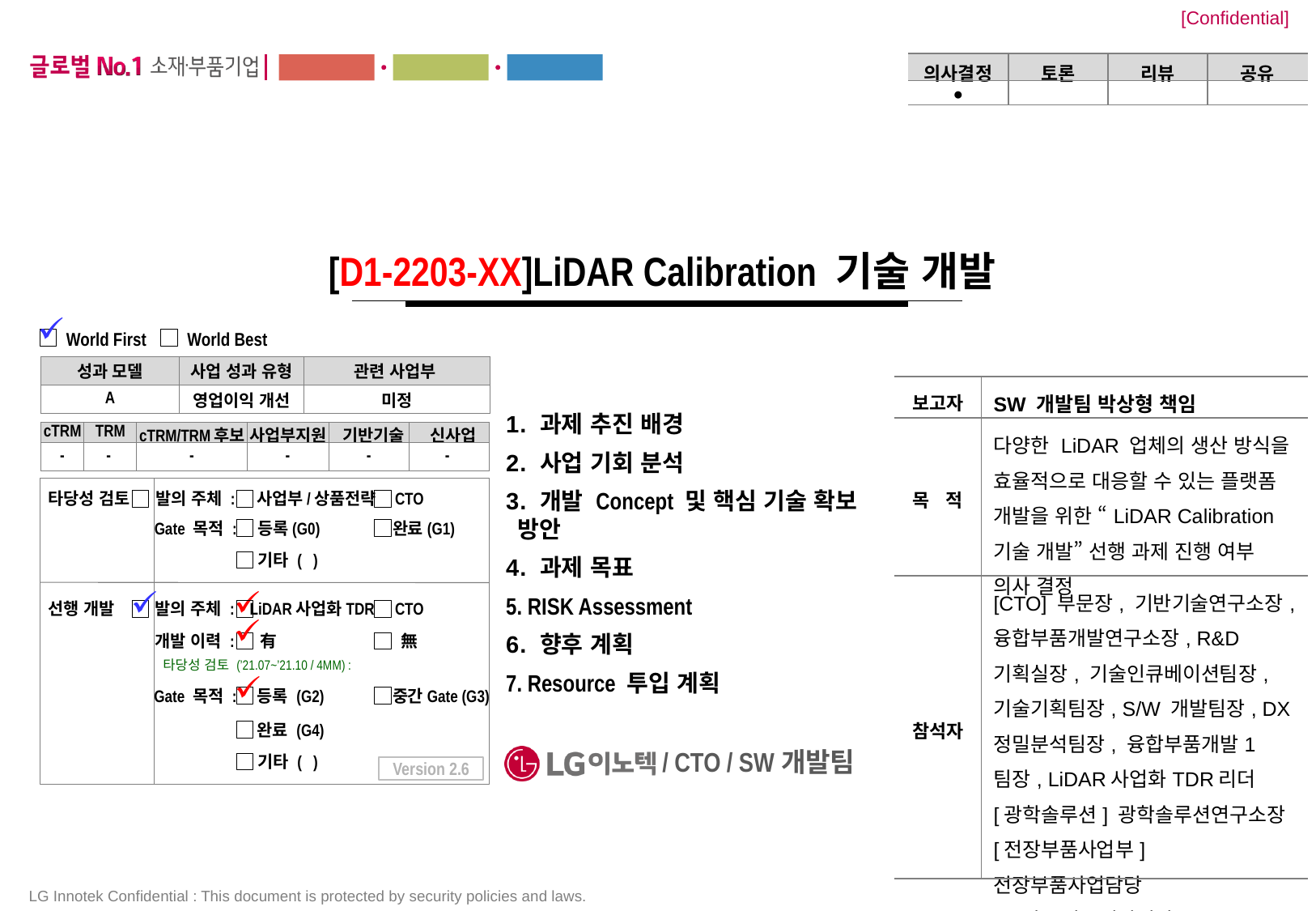

| 의사결정 | 토론 | 리뷰 | 공유 |
| --- | --- | --- | --- |
| ● |  |  |  |
[D1-2203-XX]LiDAR Calibration 기술 개발

World First
World Best

| 성과 모델 | 사업 성과 유형 | 관련 사업부 |
| --- | --- | --- |
| A | 영업이익 개선 | 미정 |
| 보고자 | SW 개발팀 박상형 책임 |
| --- | --- |
| 목 적 | 다양한 LiDAR 업체의 생산 방식을 효율적으로 대응할 수 있는 플랫폼 개발을 위한 “LiDAR Calibration 기술 개발” 선행 과제 진행 여부 의사 결정 |
| 참석자 | [CTO] 부문장, 기반기술연구소장, 융합부품개발연구소장, R&D기획실장, 기술인큐베이션팀장, 기술기획팀장, S/W 개발팀장, DX정밀분석팀장, 융합부품개발1팀장, LiDAR사업화TDR리더 [광학솔루션] 광학솔루션연구소장 [전장부품사업부] 전장부품사업담당 [본사] 상품전략팀장 |
 과제 추진 배경
 사업 기회 분석
 개발 Concept 및 핵심 기술 확보 방안
 과제 목표
 RISK Assessment
 향후 계획
 Resource 투입 계획
| cTRM | TRM | cTRM/TRM후보 | 사업부지원 | 기반기술 | 신사업 |
| --- | --- | --- | --- | --- | --- |
| - | - | - | - | - | - |

타당성 검토
발의 주체 :
사업부/상품전략
CTO

Gate 목적 :
등록(G0)
완료(G1)

기타 (   )

선행 개발
발의 주체 :
LiDAR사업화TDR
CTO

개발 이력 :
有
 無

타당성 검토 (’21.07~’21.10 / 4MM) :

중간Gate (G3)
Gate 목적 :
등록 (G2)

완료 (G4)

/ CTO / SW개발팀
기타 (   )

Version 2.6